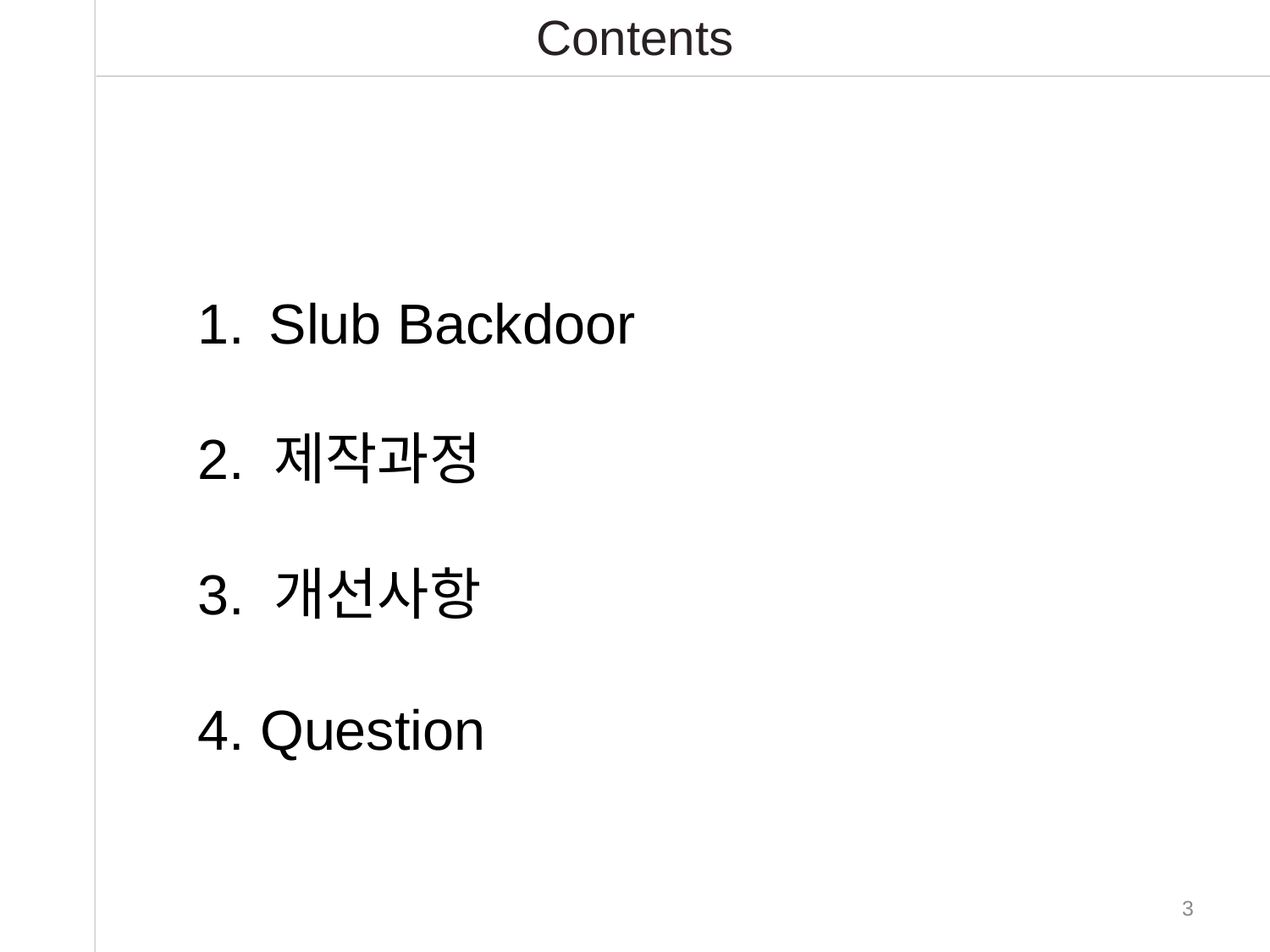

Contents
Slub Backdoor

2. 제작과정

3. 개선사항

4. Question
3